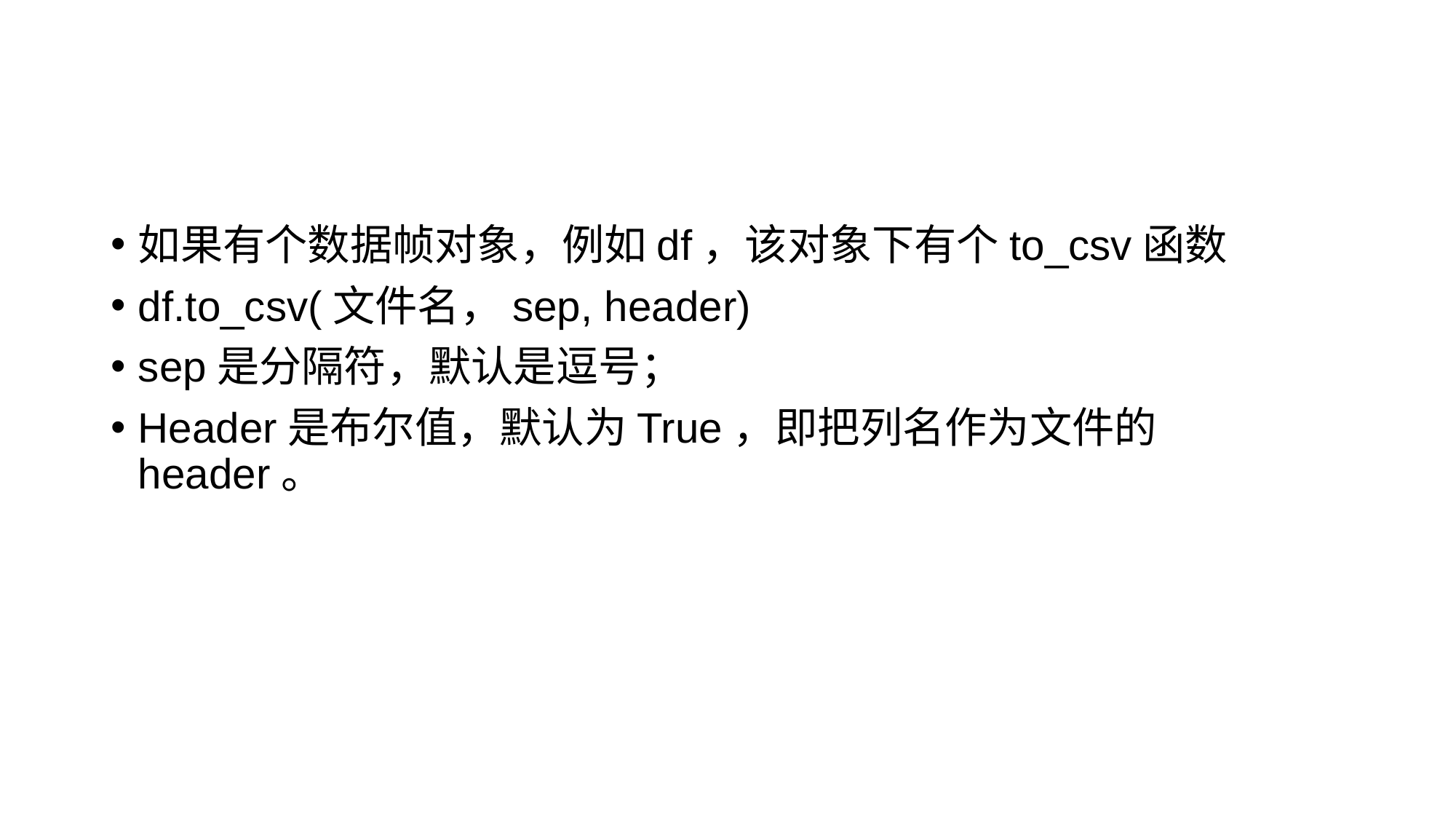

#
如果有个数据帧对象，例如df，该对象下有个to_csv函数
df.to_csv(文件名，sep, header)
sep是分隔符，默认是逗号；
Header是布尔值，默认为True，即把列名作为文件的header。